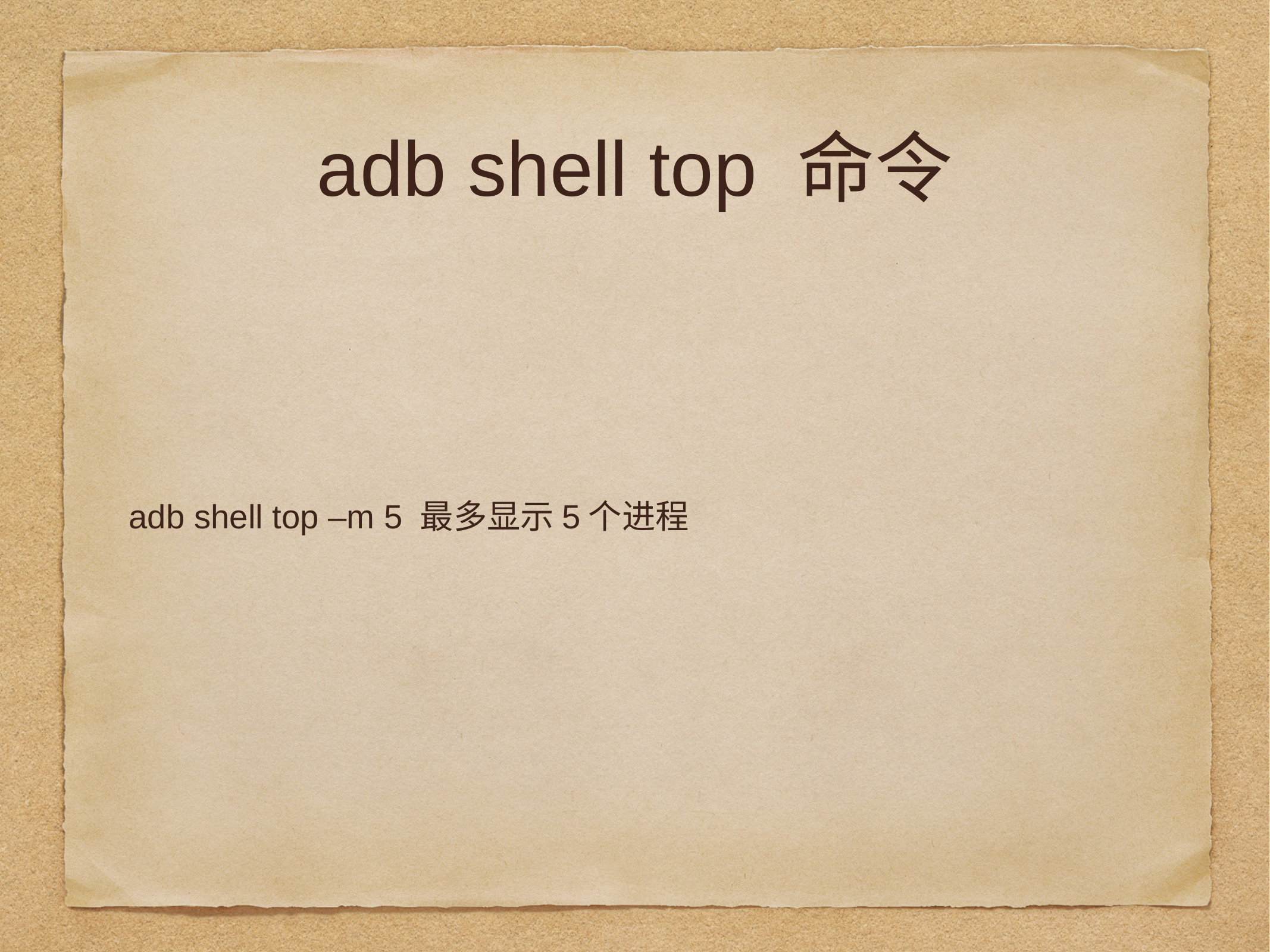

# adb shell top 命令
adb shell top –m 5 最多显示5个进程